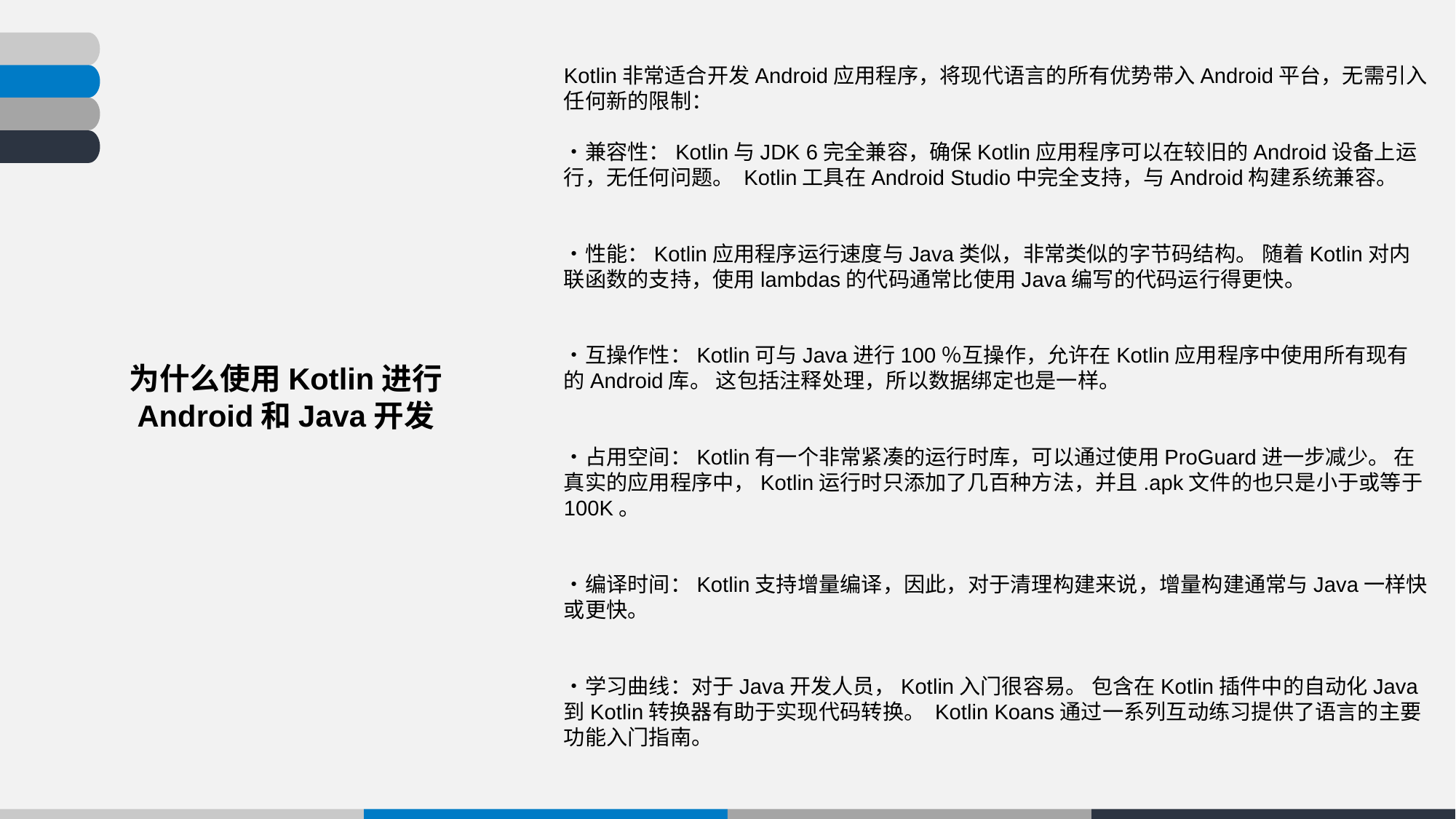

Kotlin非常适合开发Android应用程序，将现代语言的所有优势带入Android平台，无需引入任何新的限制：
•兼容性：Kotlin与JDK 6完全兼容，确保Kotlin应用程序可以在较旧的Android设备上运行，无任何问题。 Kotlin工具在Android Studio中完全支持，与Android构建系统兼容。
•性能：Kotlin应用程序运行速度与Java类似，非常类似的字节码结构。 随着Kotlin对内联函数的支持，使用lambdas的代码通常比使用Java编写的代码运行得更快。
•互操作性：Kotlin可与Java进行100％互操作，允许在Kotlin应用程序中使用所有现有的Android库。 这包括注释处理，所以数据绑定也是一样。
•占用空间：Kotlin有一个非常紧凑的运行时库，可以通过使用ProGuard进一步减少。 在真实的应用程序中，Kotlin运行时只添加了几百种方法，并且.apk文件的也只是小于或等于100K。
•编译时间：Kotlin支持增量编译，因此，对于清理构建来说，增量构建通常与Java一样快或更快。
•学习曲线：对于Java开发人员，Kotlin入门很容易。 包含在Kotlin插件中的自动化Java到Kotlin转换器有助于实现代码转换。 Kotlin Koans通过一系列互动练习提供了语言的主要功能入门指南。
为什么使用Kotlin进行
Android和Java开发